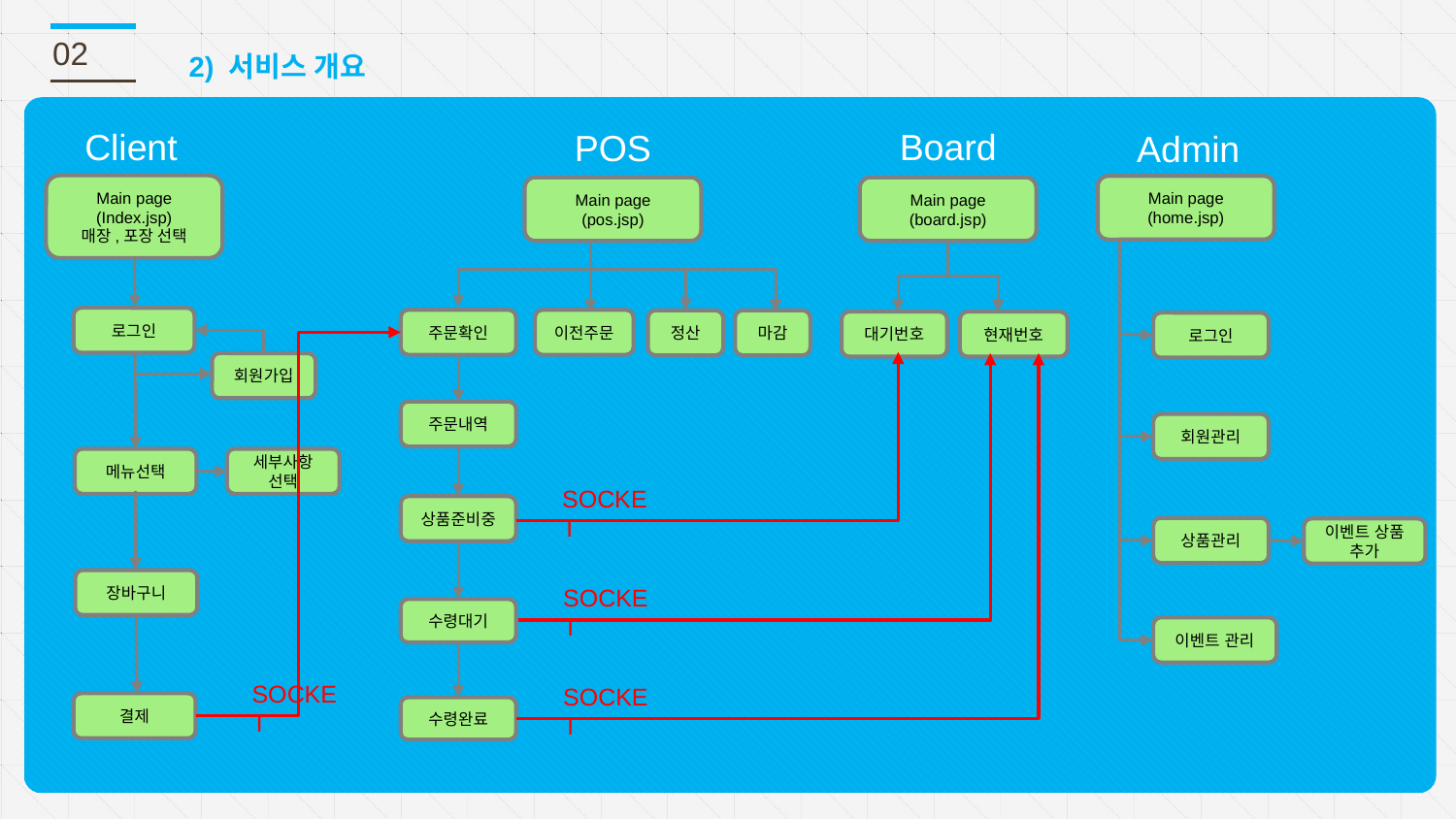

02
2) 서비스 개요

Client
Board
POS
Admin
Main page
(Index.jsp)
매장,포장 선택
Main page
(home.jsp)
Main page
(pos.jsp)
Main page
(board.jsp)

로그인
이전주문
주문확인
정산
마감
대기번호
현재번호
로그인

회원가입

주문내역
회원관리
세부사항 선택
메뉴선택
SOCKET
상품준비중
상품관리
이벤트 상품 추가
장바구니
SOCKET
수령대기
이벤트 관리
SOCKET
SOCKET
결제
수령완료